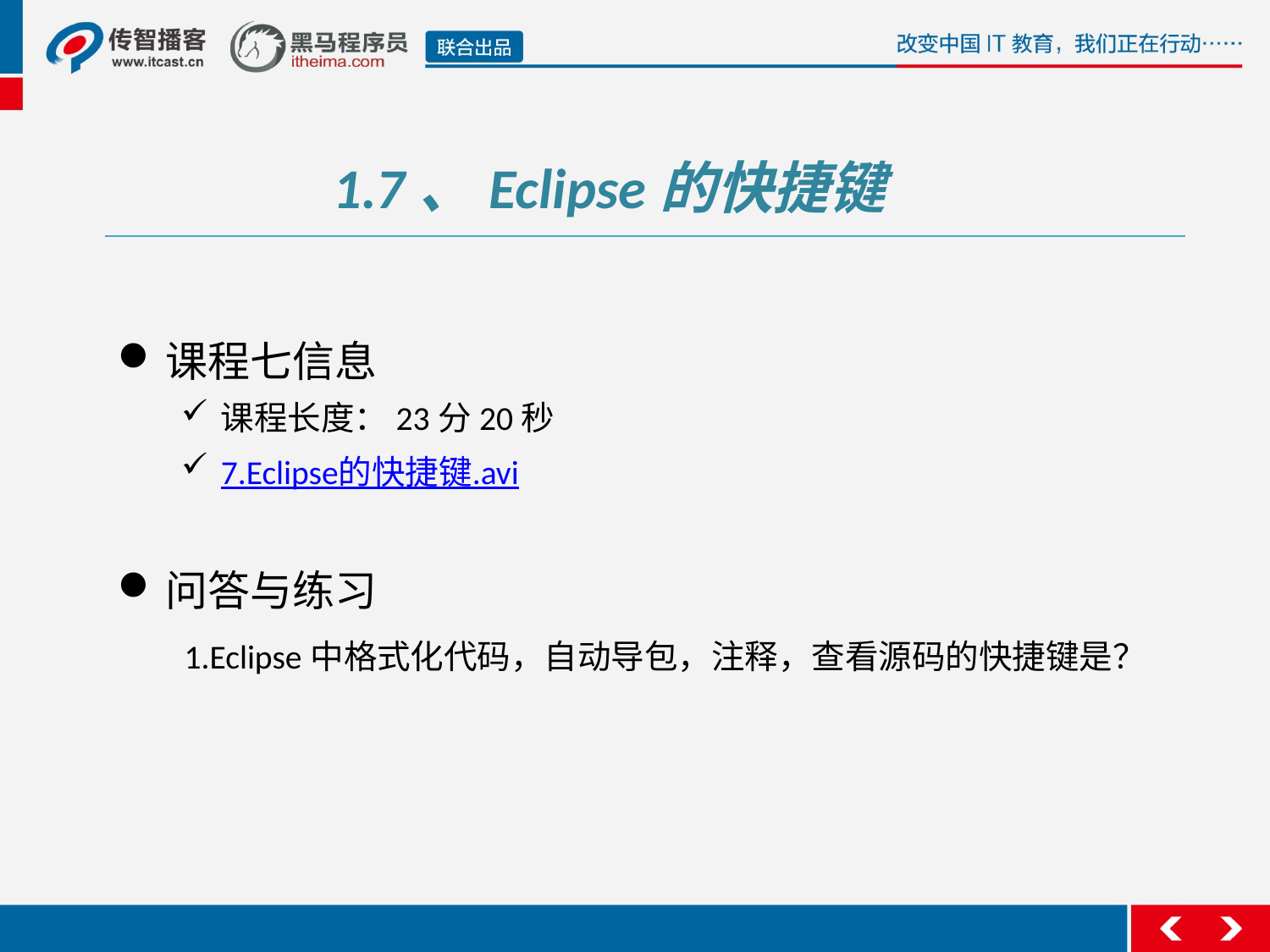

1.7、Eclipse的快捷键

课程七信息
课程长度：23分20秒
7.Eclipse的快捷键.avi

问答与练习
       1.Eclipse中格式化代码，自动导包，注释，查看源码的快捷键是？